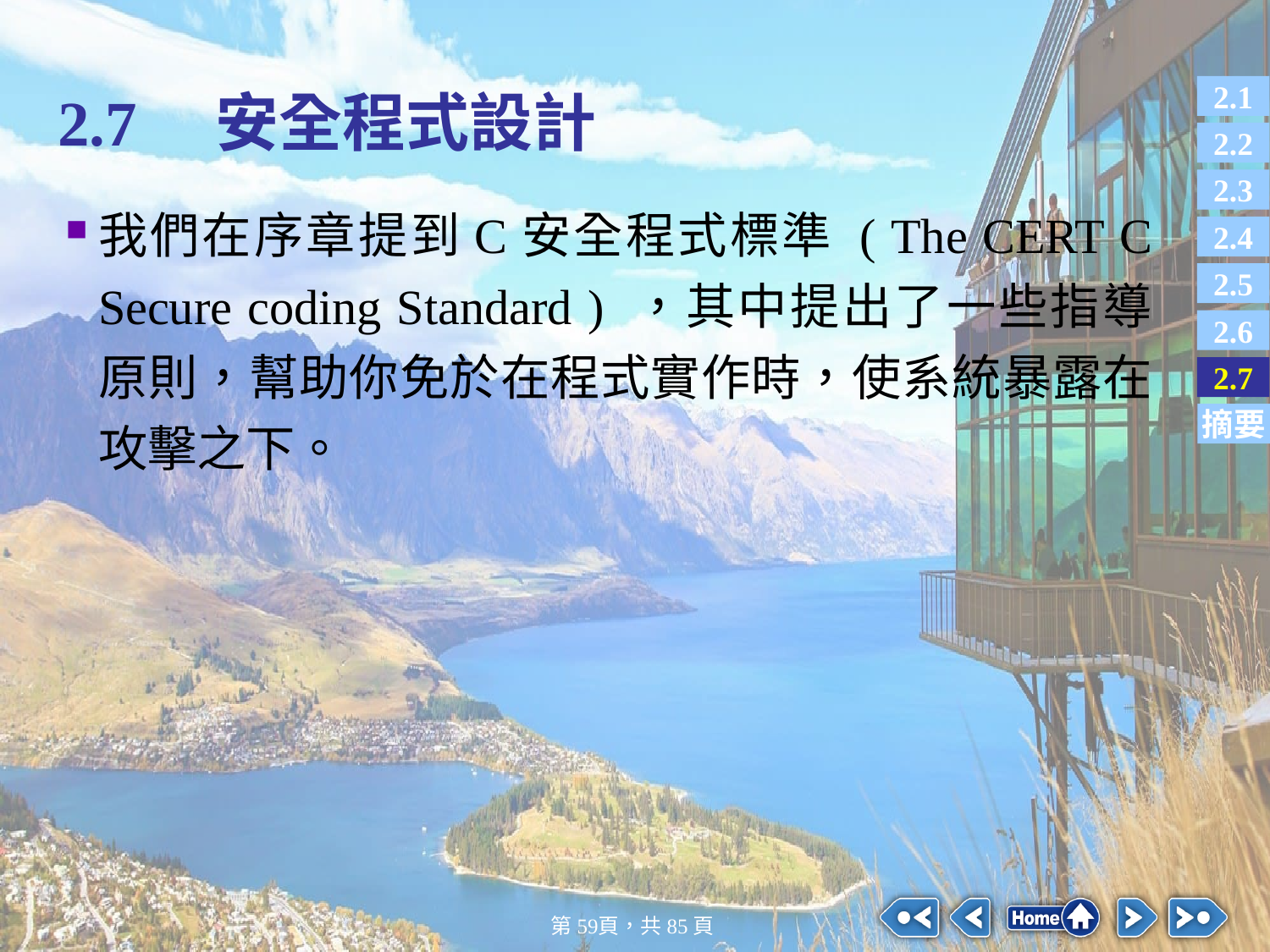

# 2.7　安全程式設計
我們在序章提到C安全程式標準 ( The CERT C Secure coding Standard ) ，其中提出了一些指導原則，幫助你免於在程式實作時，使系統暴露在攻擊之下。